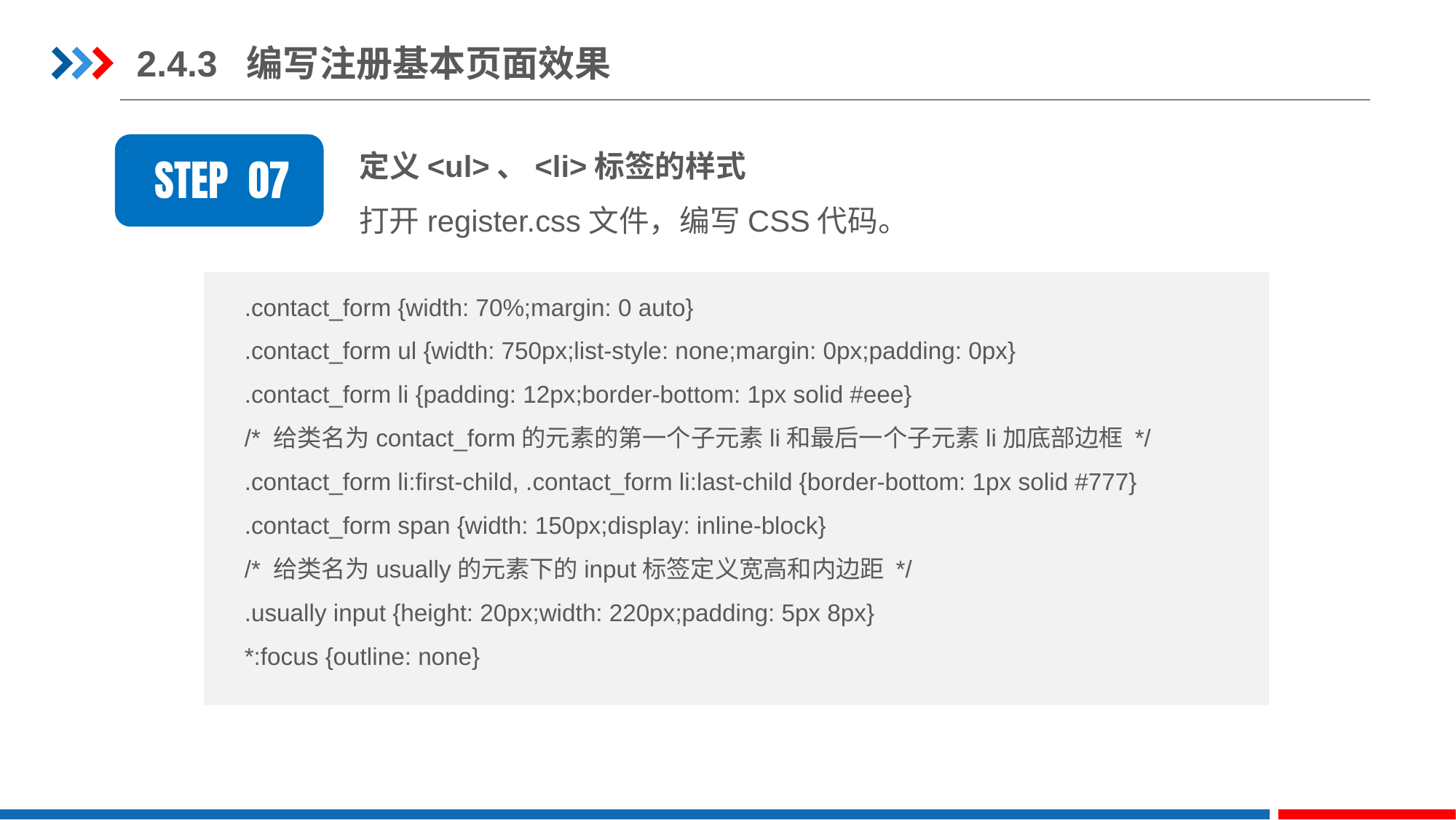

2.4.3  编写注册基本页面效果
定义<ul>、<li>标签的样式
打开register.css文件，编写CSS代码。

STEP  07

.contact_form {width: 70%;margin: 0 auto}
.contact_form ul {width: 750px;list-style: none;margin: 0px;padding: 0px}
.contact_form li {padding: 12px;border-bottom: 1px solid #eee}
/* 给类名为contact_form的元素的第一个子元素li和最后一个子元素li加底部边框 */
.contact_form li:first-child, .contact_form li:last-child {border-bottom: 1px solid #777}
.contact_form span {width: 150px;display: inline-block}
/* 给类名为usually的元素下的input标签定义宽高和内边距 */
.usually input {height: 20px;width: 220px;padding: 5px 8px}
*:focus {outline: none}